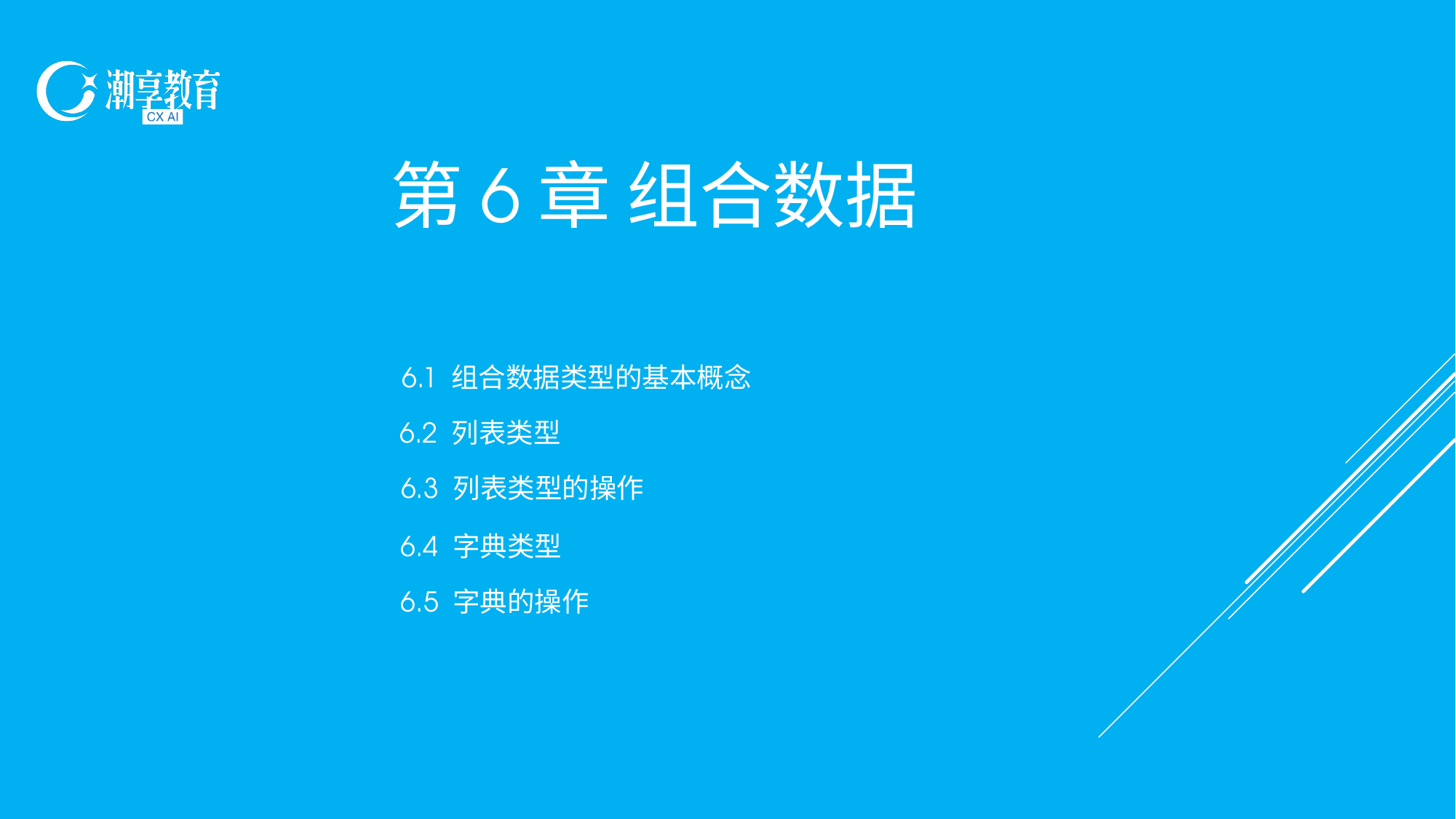

第6章 组合数据
6.1 组合数据类型的基本概念
6.2 列表类型
6.3 列表类型的操作
6.4 字典类型
6.5 字典的操作